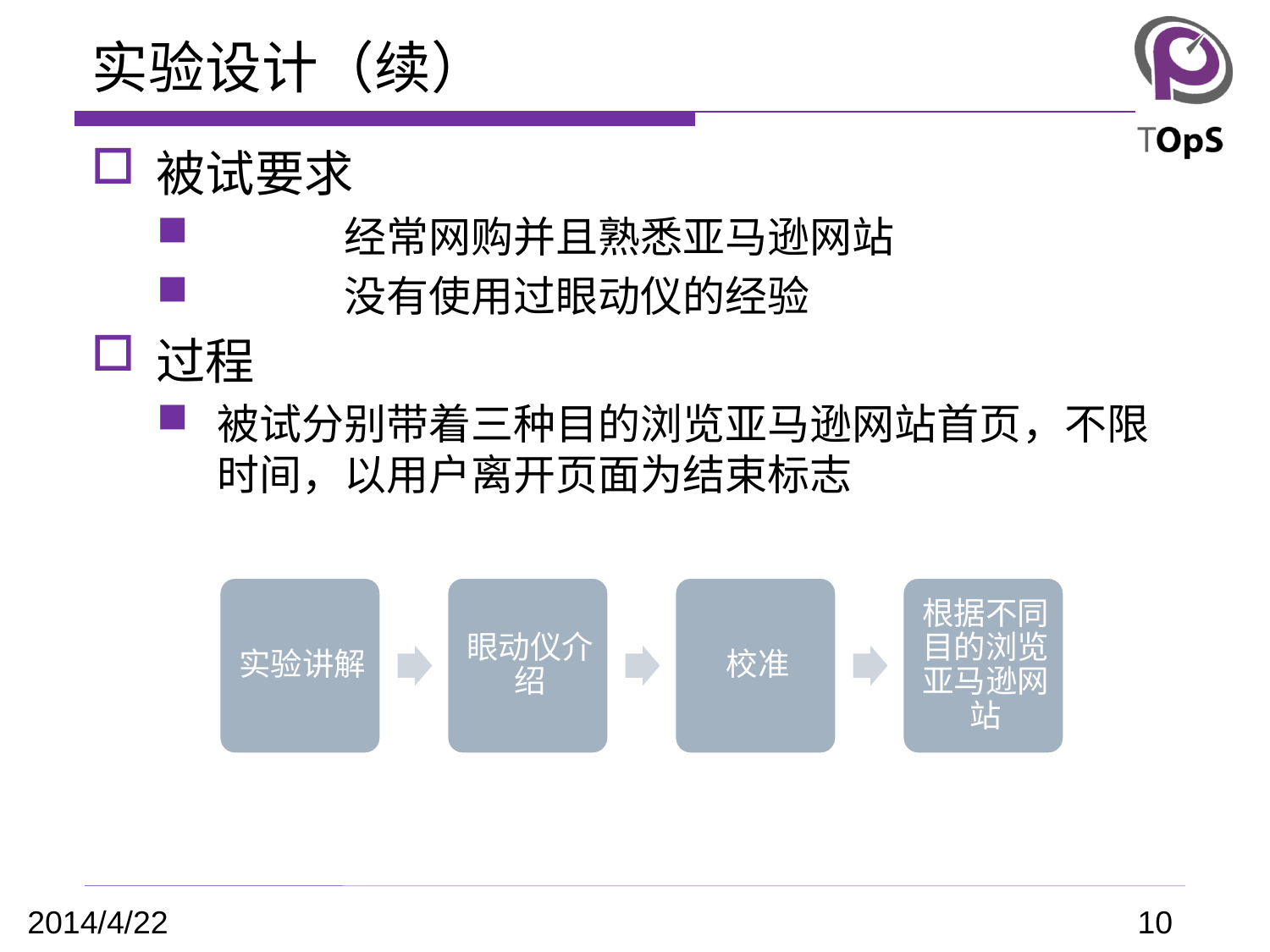

# 实验设计（续）
被试要求
	经常网购并且熟悉亚马逊网站
	没有使用过眼动仪的经验
过程
被试分别带着三种目的浏览亚马逊网站首页，不限时间，以用户离开页面为结束标志
实验讲解

眼动仪介绍

校准

根据不同目的浏览亚马逊网站
10
2014/4/22